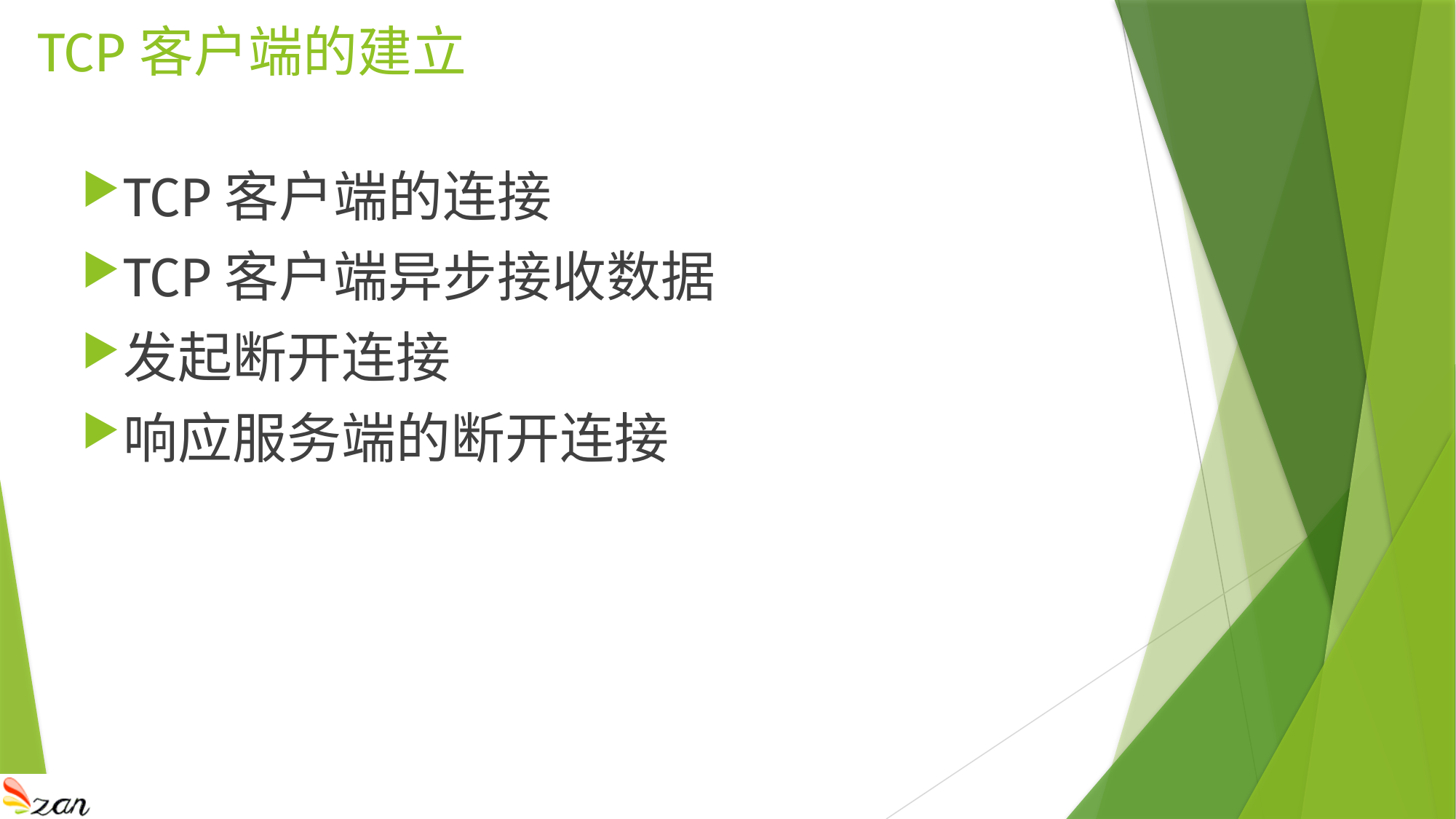

# TCP客户端的建立
TCP客户端的连接
TCP客户端异步接收数据
发起断开连接
响应服务端的断开连接